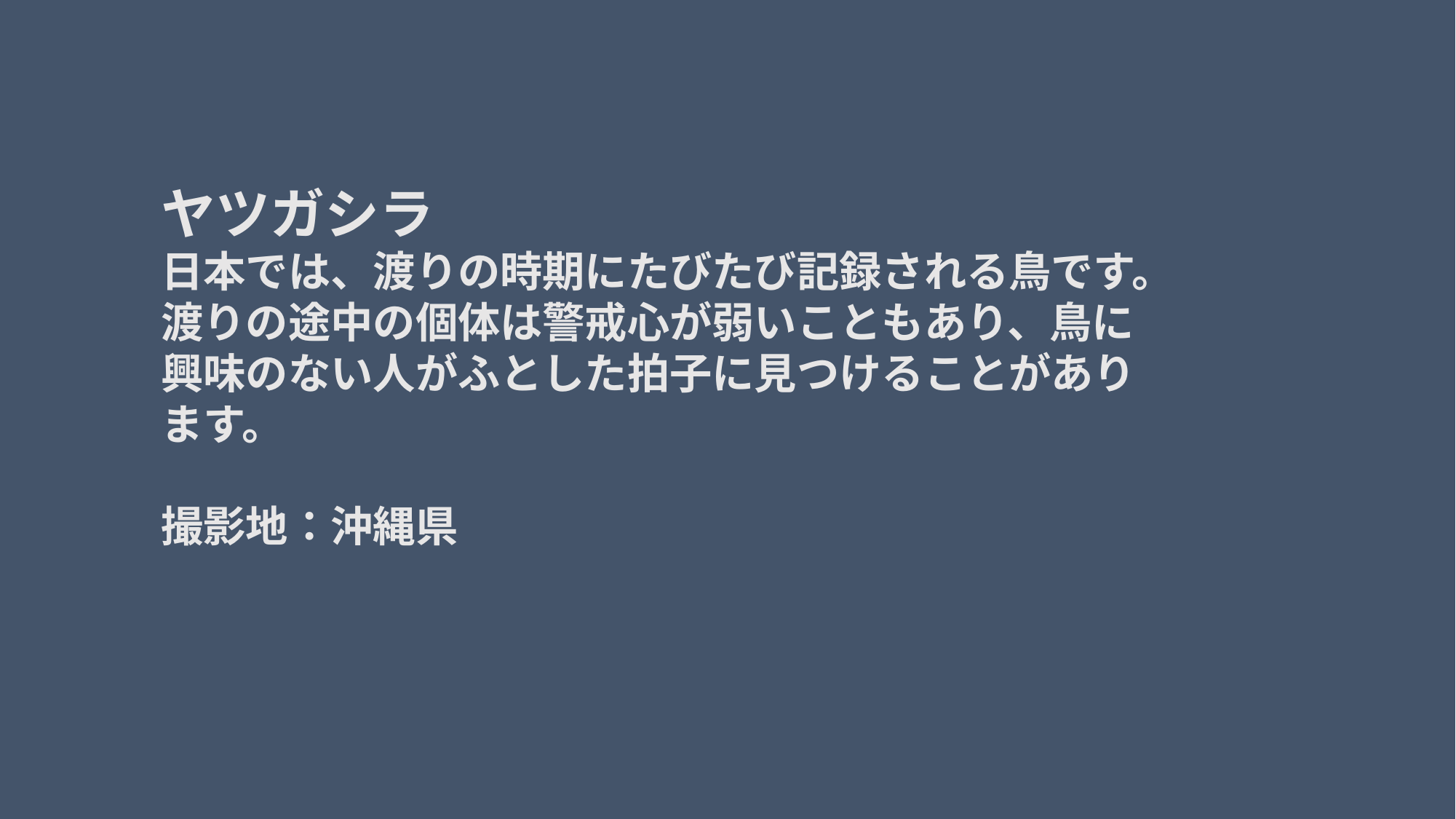

ヤツガシラ
日本では、渡りの時期にたびたび記録される鳥です。渡りの途中の個体は警戒心が弱いこともあり、鳥に興味のない人がふとした拍子に見つけることがあります。

撮影地：沖縄県